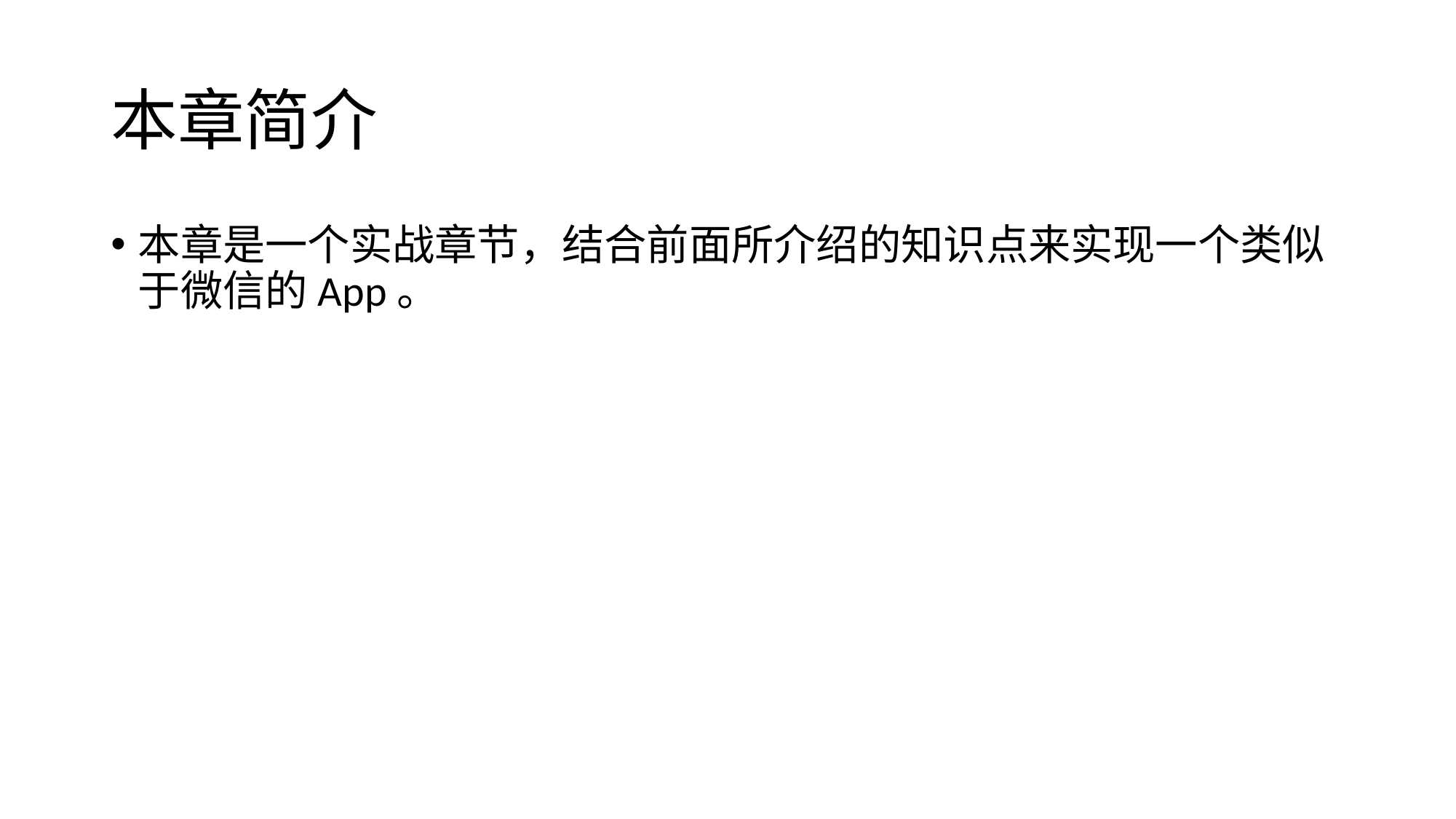

# 本章简介
本章是一个实战章节，结合前面所介绍的知识点来实现一个类似于微信的App。